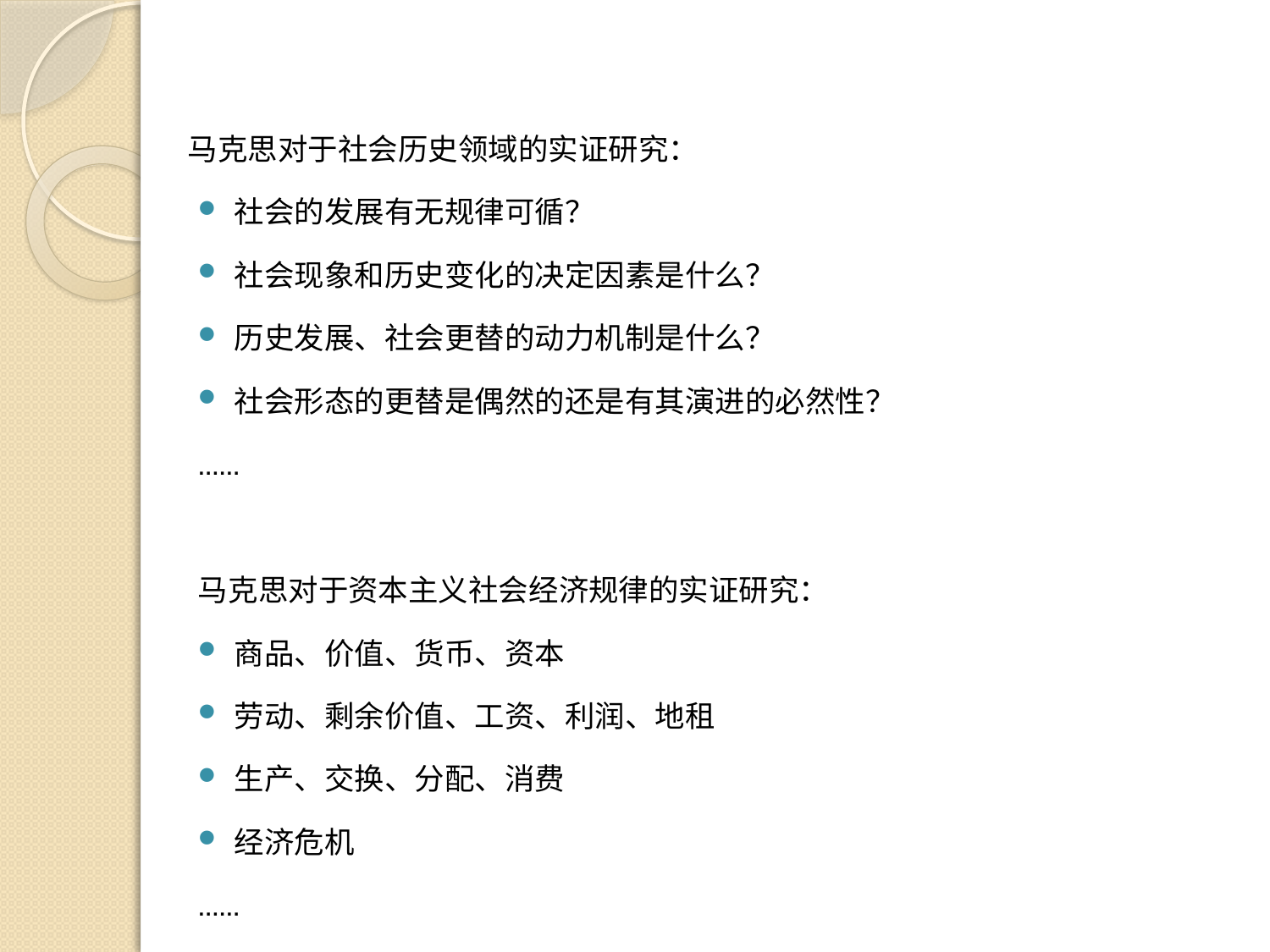

马克思对于社会历史领域的实证研究：
社会的发展有无规律可循？
社会现象和历史变化的决定因素是什么？
历史发展、社会更替的动力机制是什么？
社会形态的更替是偶然的还是有其演进的必然性？
……

马克思对于资本主义社会经济规律的实证研究：
商品、价值、货币、资本
劳动、剩余价值、工资、利润、地租
生产、交换、分配、消费
经济危机
……